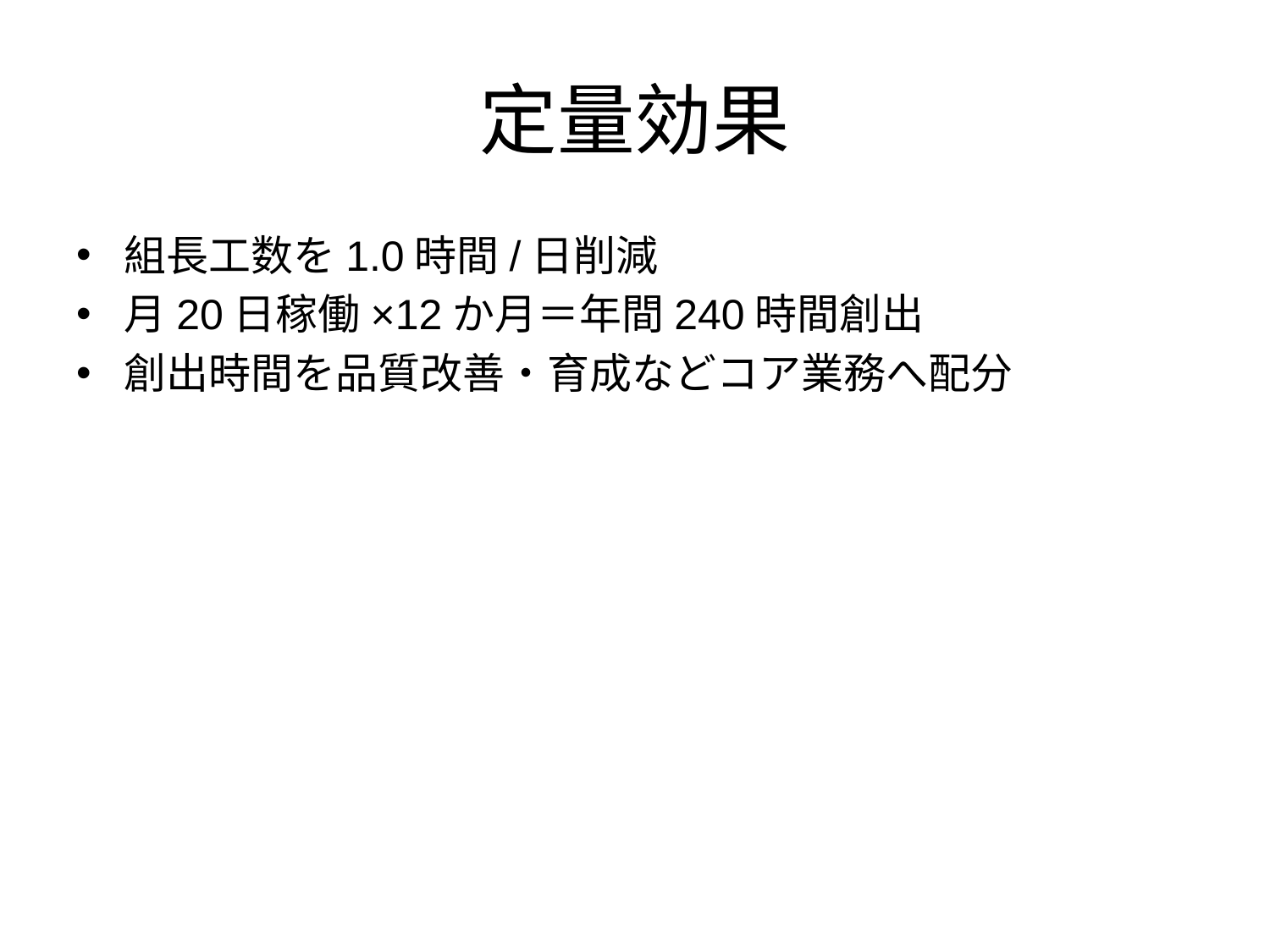

# 定量効果
組長工数を1.0時間/日削減
月20日稼働×12か月＝年間240時間創出
創出時間を品質改善・育成などコア業務へ配分